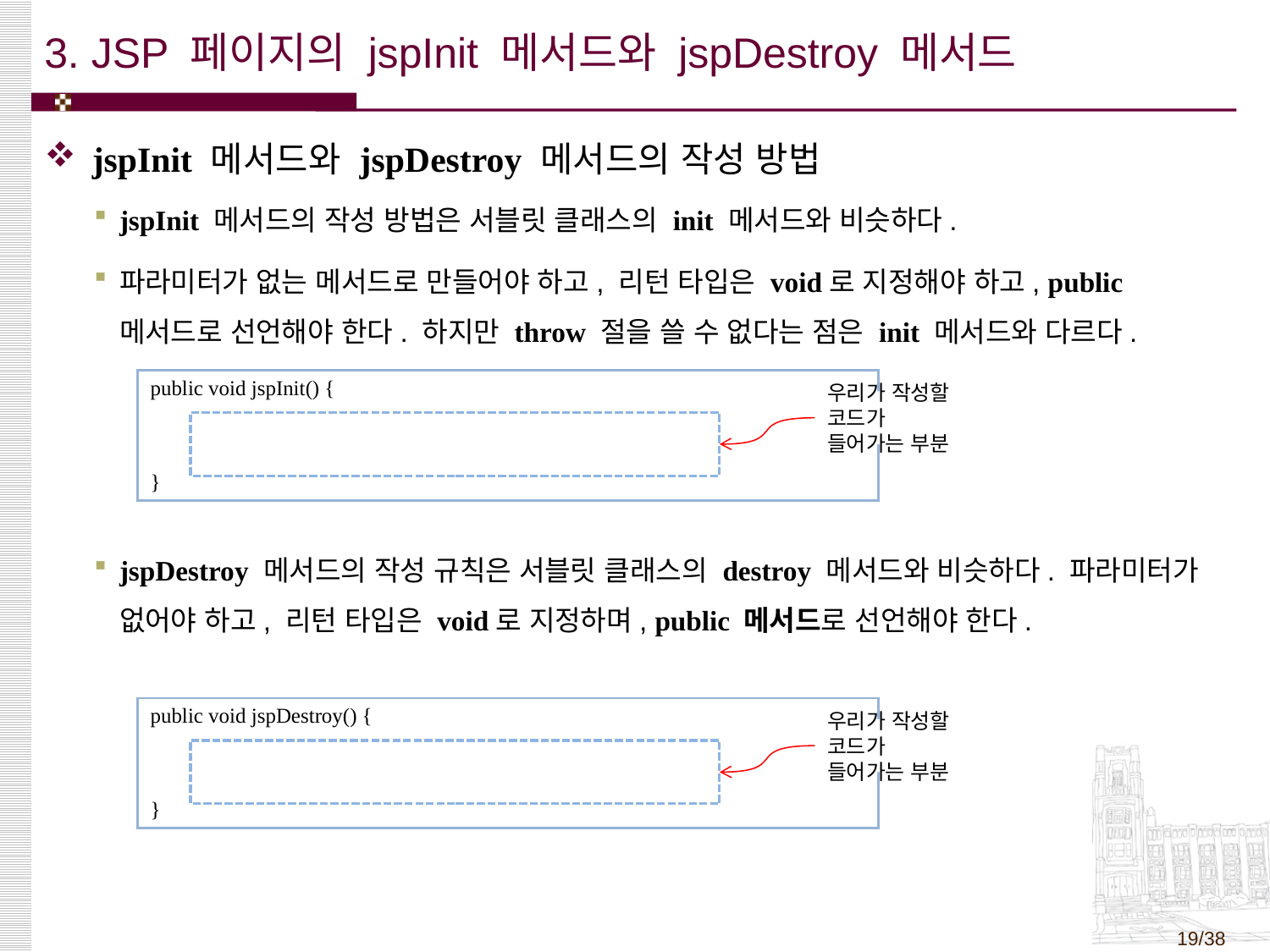

# 3. JSP 페이지의 jspInit 메서드와 jspDestroy 메서드
jspInit 메서드와 jspDestroy 메서드의 작성 방법
jspInit 메서드의 작성 방법은 서블릿 클래스의 init 메서드와 비슷하다.
파라미터가 없는 메서드로 만들어야 하고, 리턴 타입은 void로 지정해야 하고, public 메서드로 선언해야 한다. 하지만 throw 절을 쓸 수 없다는 점은 init 메서드와 다르다.

jspDestroy 메서드의 작성 규칙은 서블릿 클래스의 destroy 메서드와 비슷하다. 파라미터가 없어야 하고, 리턴 타입은 void로 지정하며, public 메서드로 선언해야 한다.

| public void jspInit() { } |
| --- |
우리가 작성할 코드가
들어가는 부분

| public void jspDestroy() { } |
| --- |
우리가 작성할 코드가
들어가는 부분